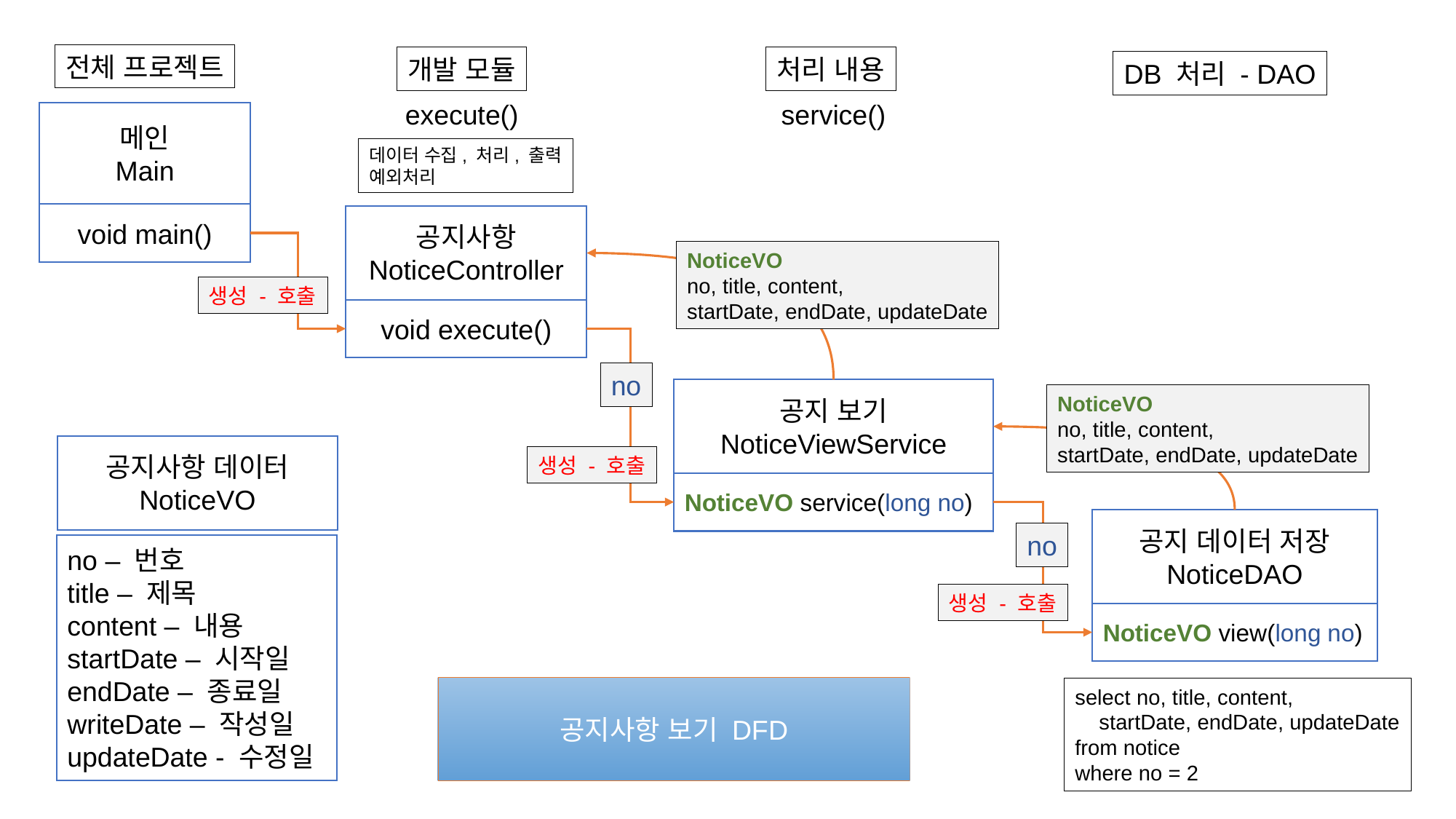

전체 프로젝트
개발 모듈
처리 내용
DB 처리 - DAO
execute()
service()
메인
Main
void main()
데이터 수집, 처리, 출력
예외처리
공지사항
NoticeController
void execute()
NoticeVO
no, title, content,
startDate, endDate, updateDate
생성 - 호출
no
공지 보기
NoticeViewService
NoticeVO service(long no)
NoticeVO
no, title, content,
startDate, endDate, updateDate
공지사항 데이터
NoticeVO
no – 번호
title – 제목
content – 내용
startDate – 시작일
endDate – 종료일
writeDate – 작성일
updateDate - 수정일
생성 - 호출
공지 데이터 저장
NoticeDAO
NoticeVO view(long no)
no
생성 - 호출
공지사항 보기 DFD
select no, title, content,
    startDate, endDate, updateDate
from notice
where no = 2